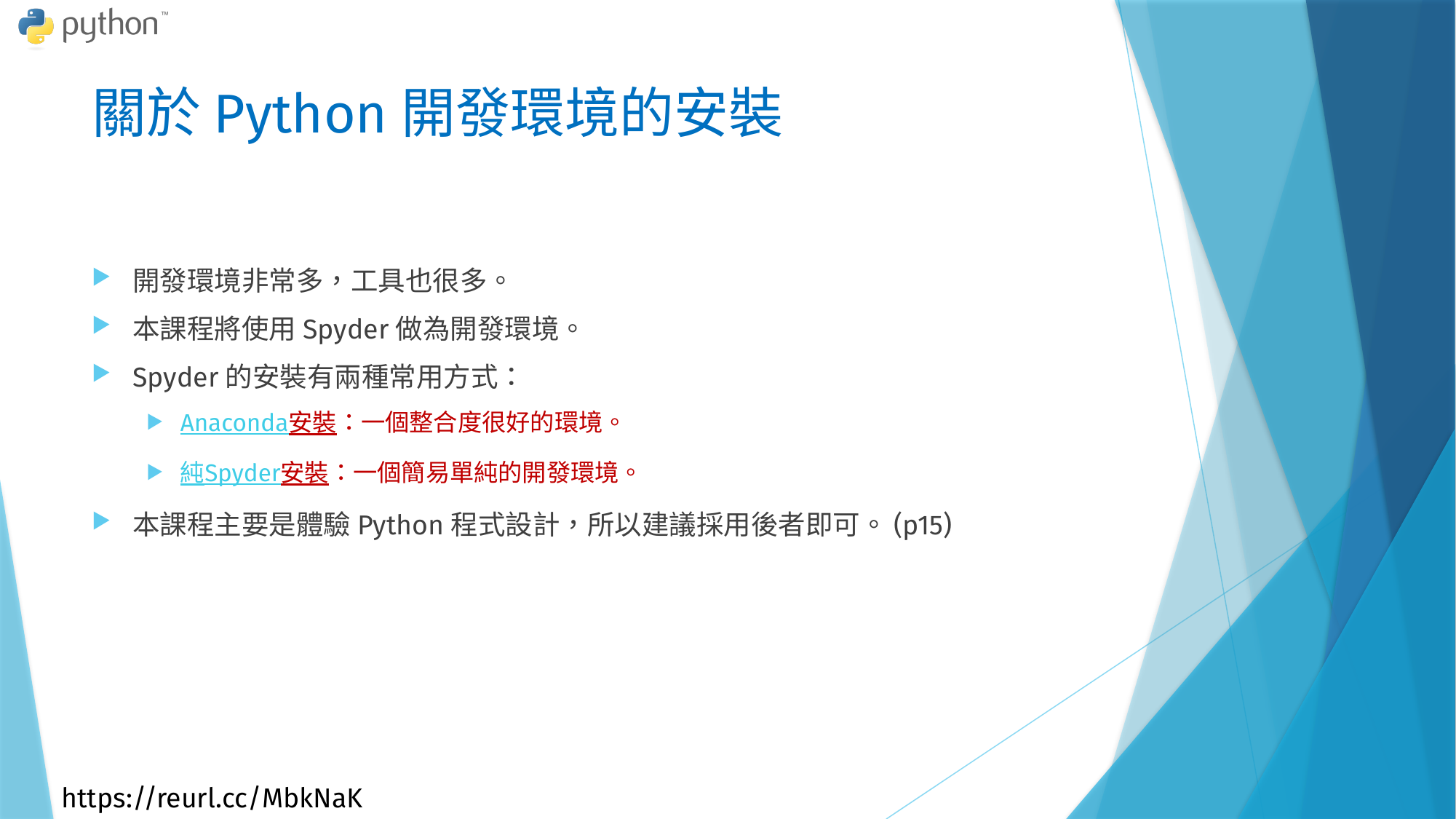

# 關於Python開發環境的安裝
開發環境非常多，工具也很多。
本課程將使用Spyder做為開發環境。
Spyder的安裝有兩種常用方式：
Anaconda安裝：一個整合度很好的環境。
純Spyder安裝：一個簡易單純的開發環境。
本課程主要是體驗Python程式設計，所以建議採用後者即可。(p15)